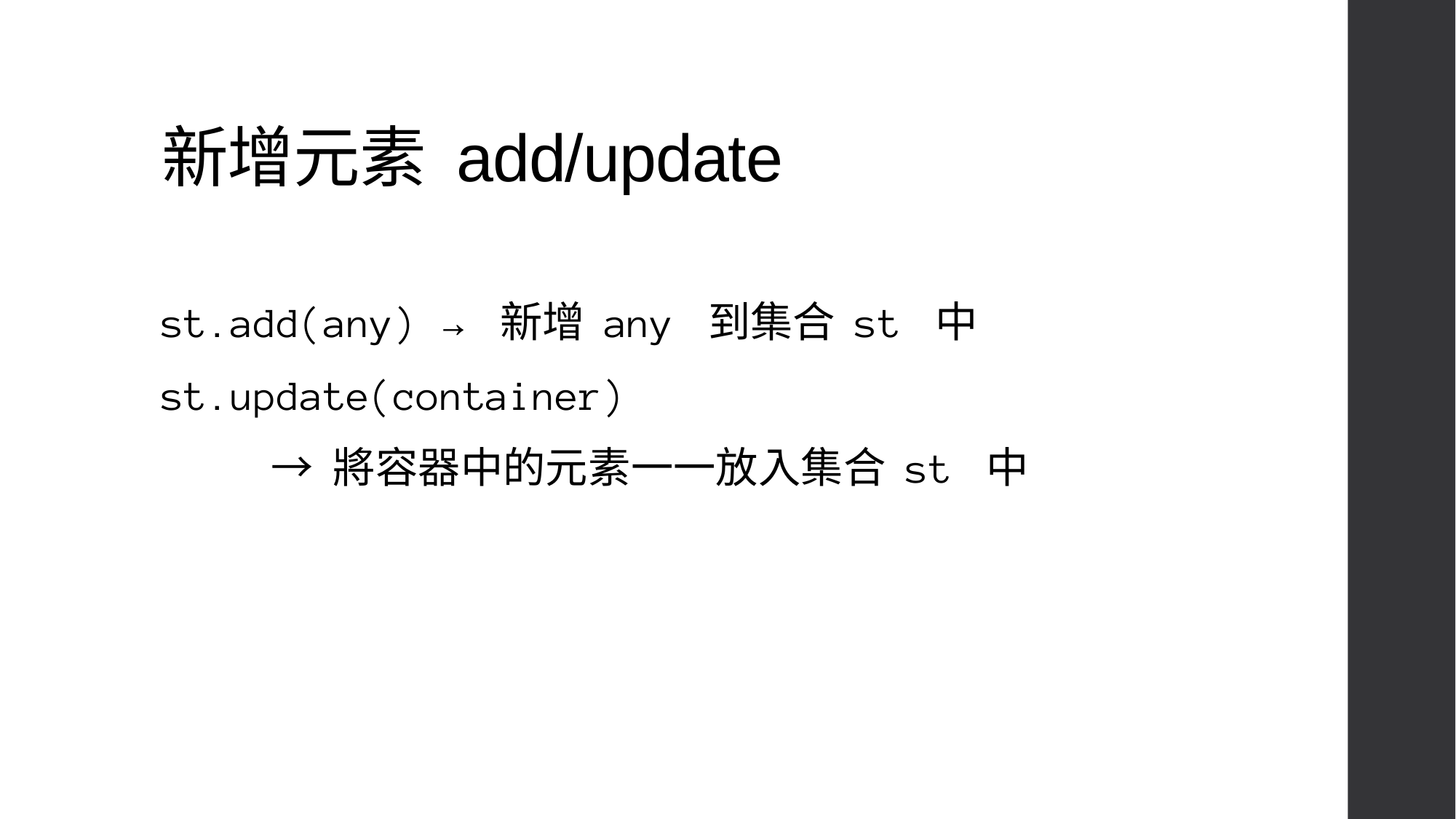

# 新增元素 add/update

st.add(any) → 新增 any 到集合 st 中
st.update(container)
	→ 將容器中的元素一一放入集合 st 中